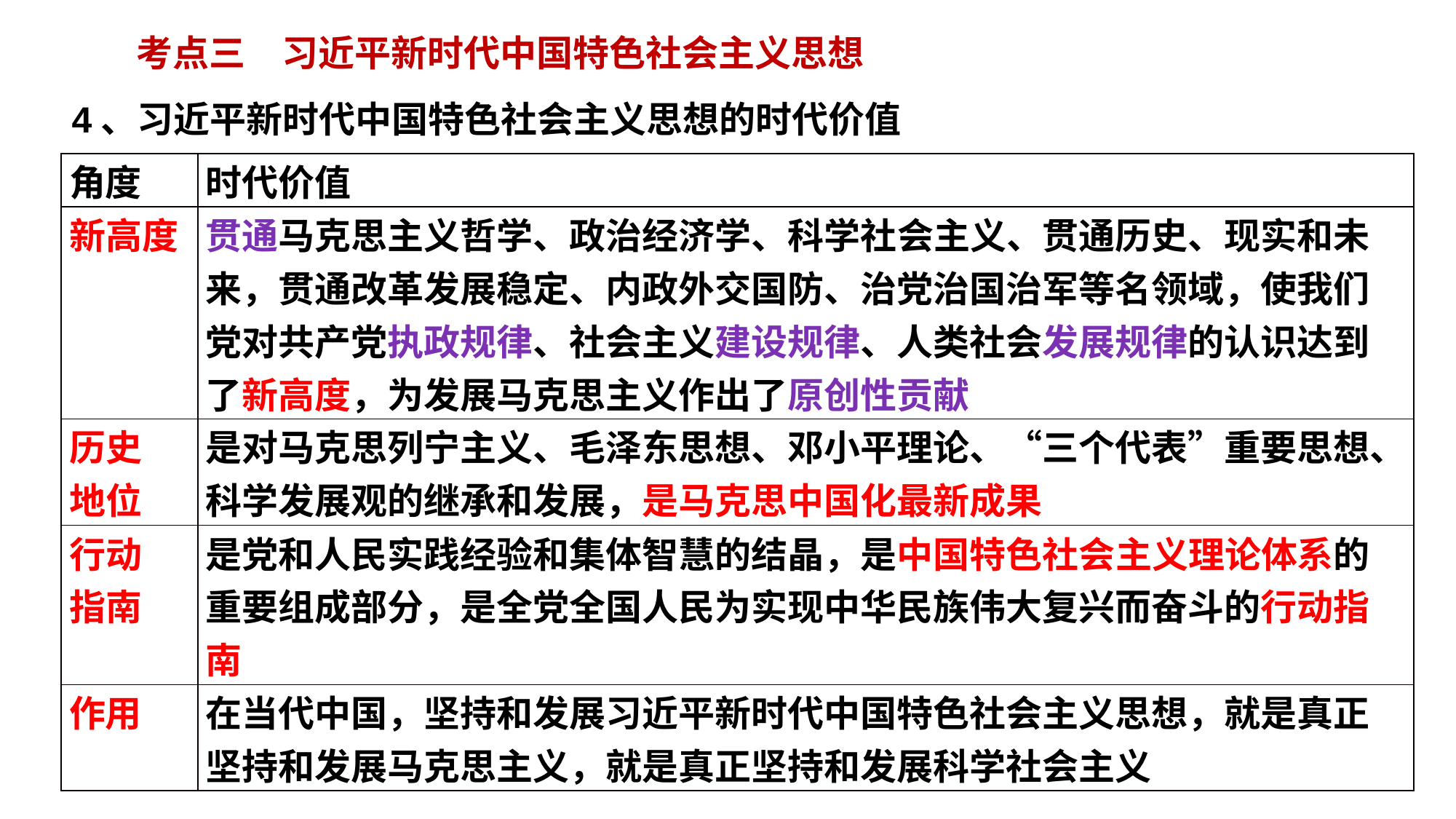

考点三　习近平新时代中国特色社会主义思想
4、习近平新时代中国特色社会主义思想的时代价值

| 角度 | 时代价值 |
| --- | --- |
| 新高度 | 贯通马克思主义哲学、政治经济学、科学社会主义、贯通历史、现实和未来，贯通改革发展稳定、内政外交国防、治党治国治军等名领域，使我们党对共产党执政规律、社会主义建设规律、人类社会发展规律的认识达到了新高度，为发展马克思主义作出了原创性贡献 |
| 历史 地位 | 是对马克思列宁主义、毛泽东思想、邓小平理论、“三个代表”重要思想、科学发展观的继承和发展，是马克思中国化最新成果 |
| 行动 指南 | 是党和人民实践经验和集体智慧的结晶，是中国特色社会主义理论体系的重要组成部分，是全党全国人民为实现中华民族伟大复兴而奋斗的行动指南 |
| 作用 | 在当代中国，坚持和发展习近平新时代中国特色社会主义思想，就是真正坚持和发展马克思主义，就是真正坚持和发展科学社会主义 |